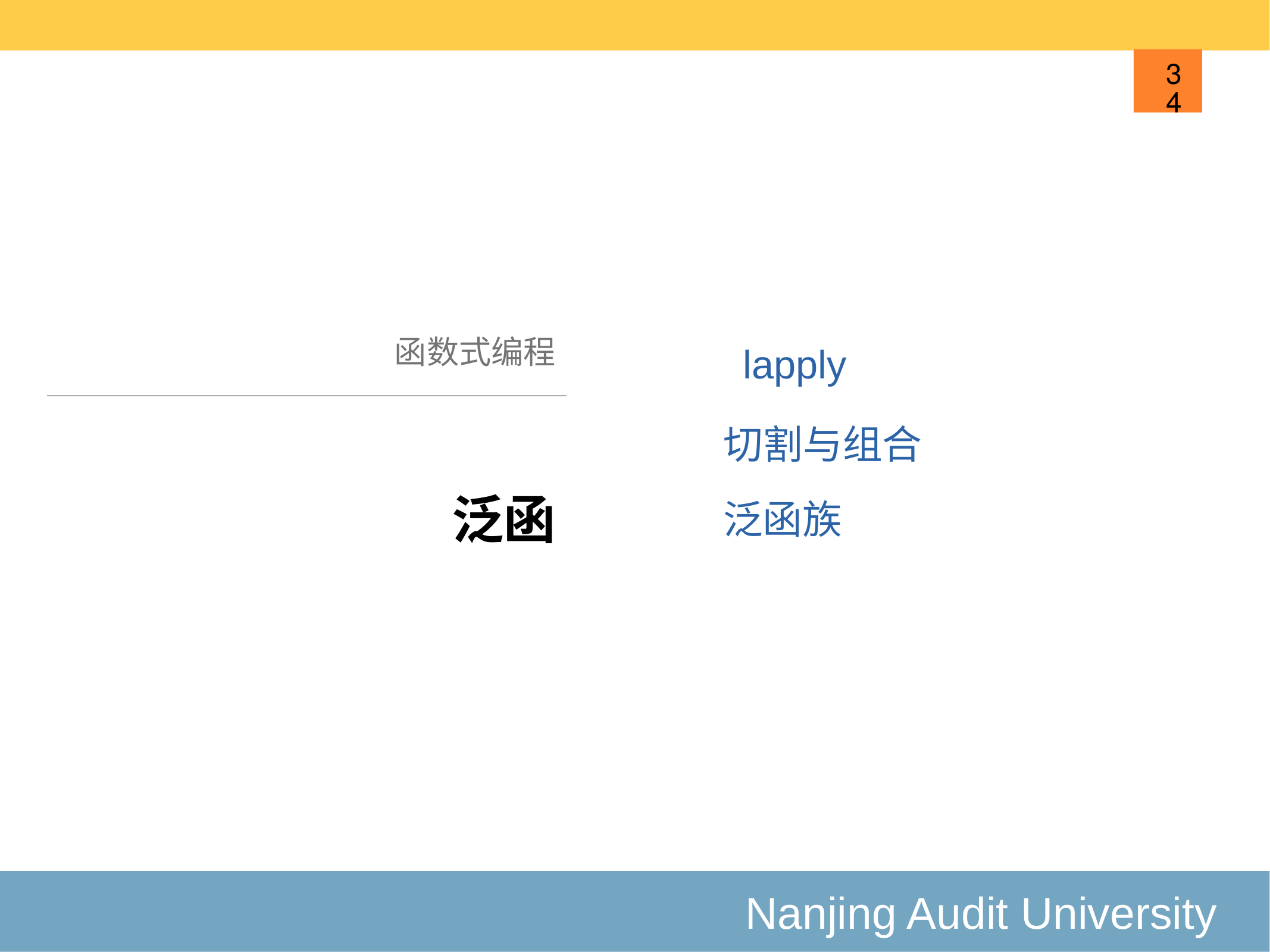

34
函数式编程
lapply
切割与组合
# 泛函
泛函族